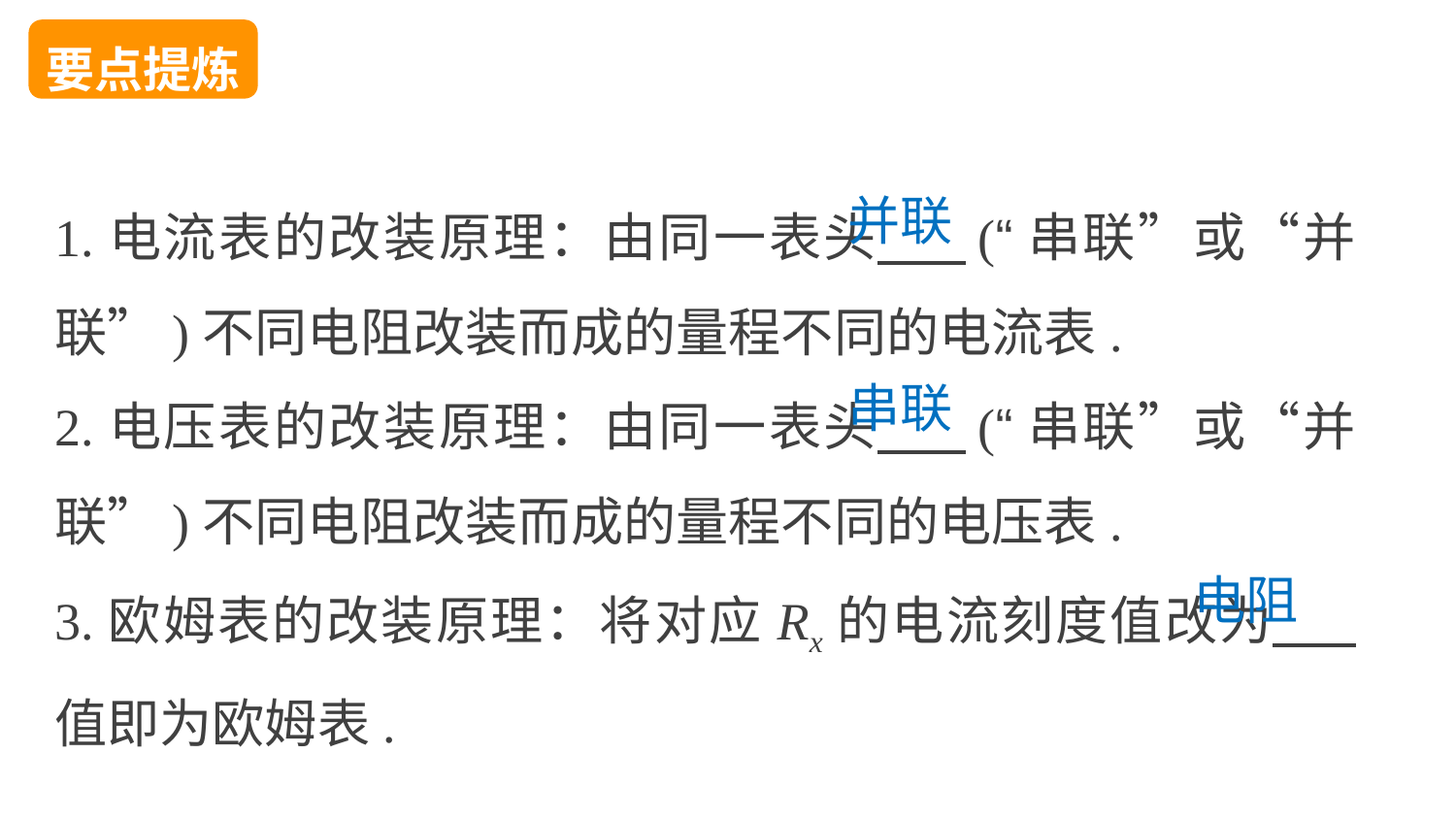

要点提炼
1.电流表的改装原理：由同一表头      (“串联”或“并联”)不同电阻改装而成的量程不同的电流表.
2.电压表的改装原理：由同一表头      (“串联”或“并联”)不同电阻改装而成的量程不同的电压表.
3.欧姆表的改装原理：将对应Rx的电流刻度值改为       值即为欧姆表.
并联
串联
电阻